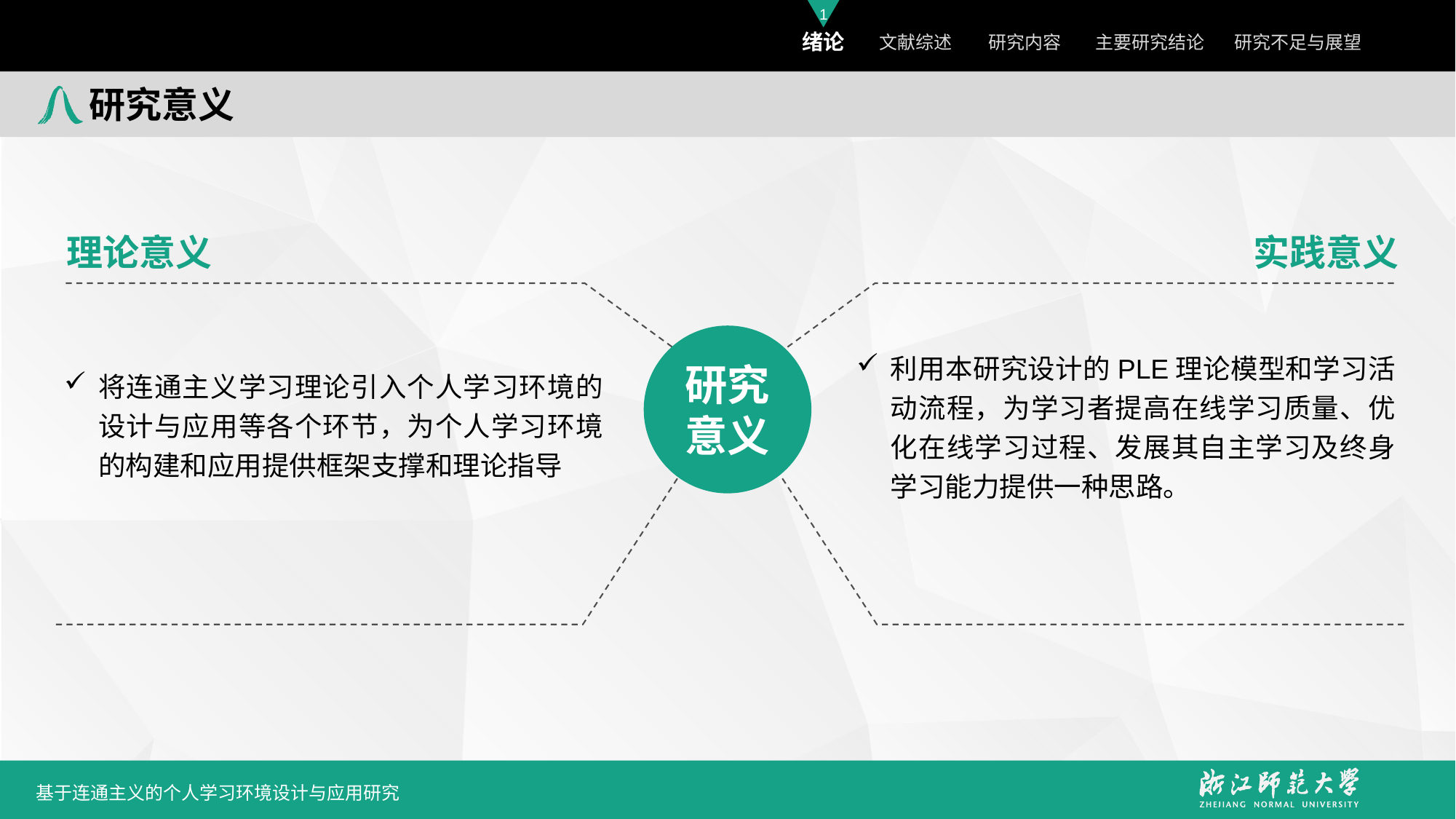

研究意义
理论意义
实践意义

研究意义
利用本研究设计的PLE理论模型和学习活动流程，为学习者提高在线学习质量、优化在线学习过程、发展其自主学习及终身学习能力提供一种思路。
将连通主义学习理论引入个人学习环境的设计与应用等各个环节，为个人学习环境的构建和应用提供框架支撑和理论指导